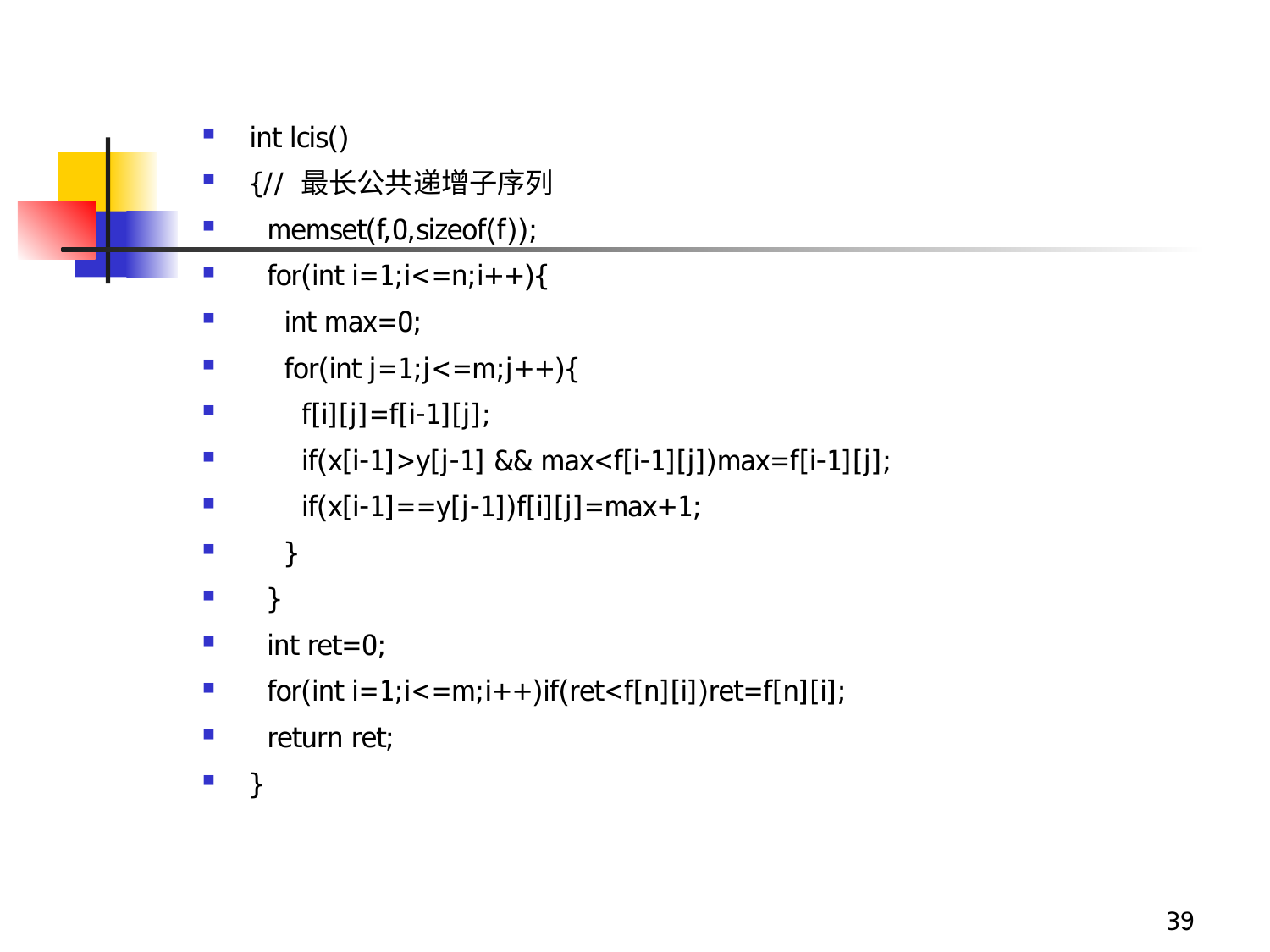

#
int lcis()
{// 最长公共递增子序列
  memset(f,0,sizeof(f));
  for(int i=1;i<=n;i++){
    int max=0;
    for(int j=1;j<=m;j++){
      f[i][j]=f[i-1][j];
      if(x[i-1]>y[j-1] && max<f[i-1][j])max=f[i-1][j];
      if(x[i-1]==y[j-1])f[i][j]=max+1;
    }
  }
  int ret=0;
  for(int i=1;i<=m;i++)if(ret<f[n][i])ret=f[n][i];
  return ret;
}

39